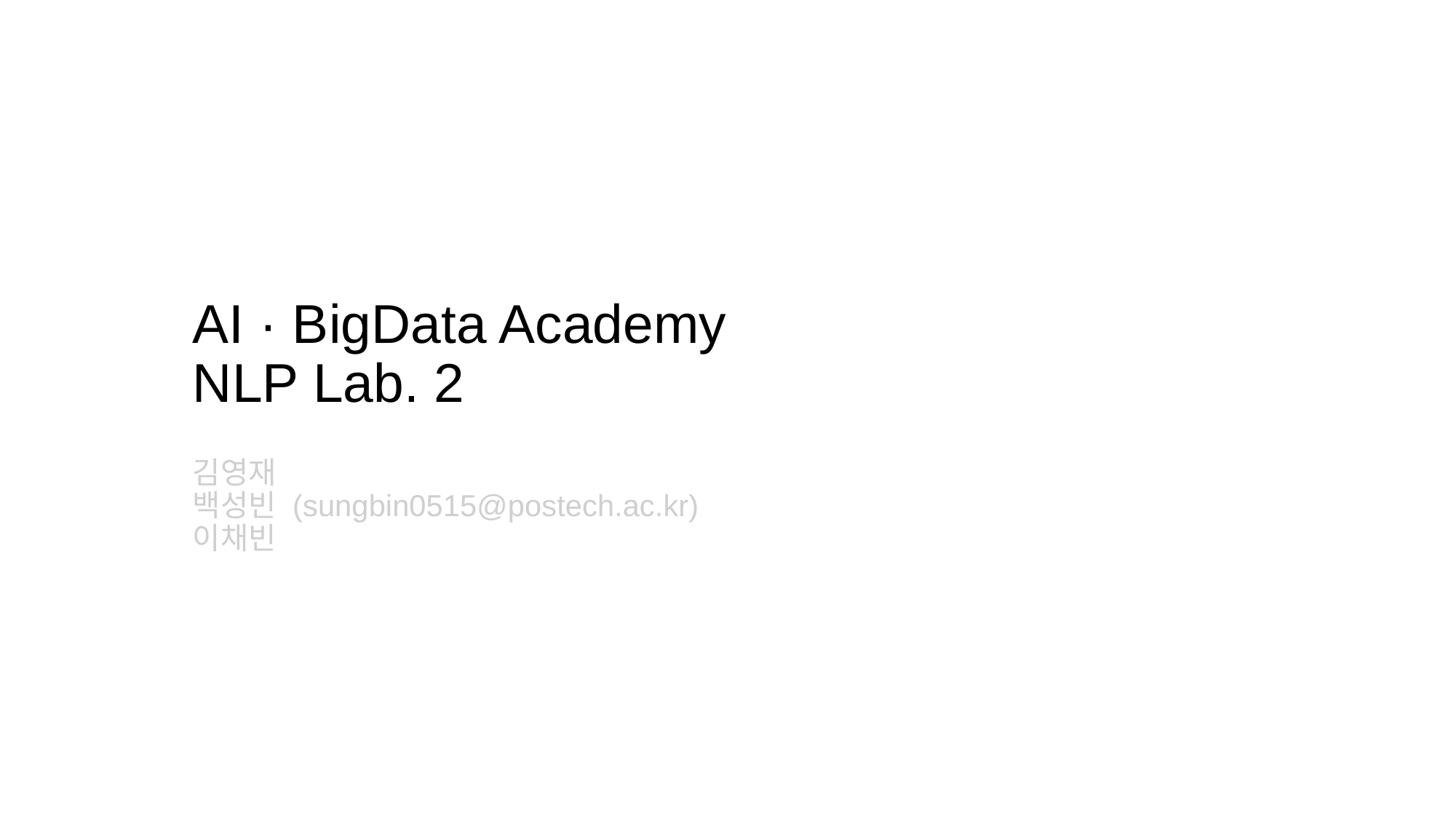

# AI · BigData Academy NLP Lab. 2
김영재
백성빈 (sungbin0515@postech.ac.kr)
이채빈